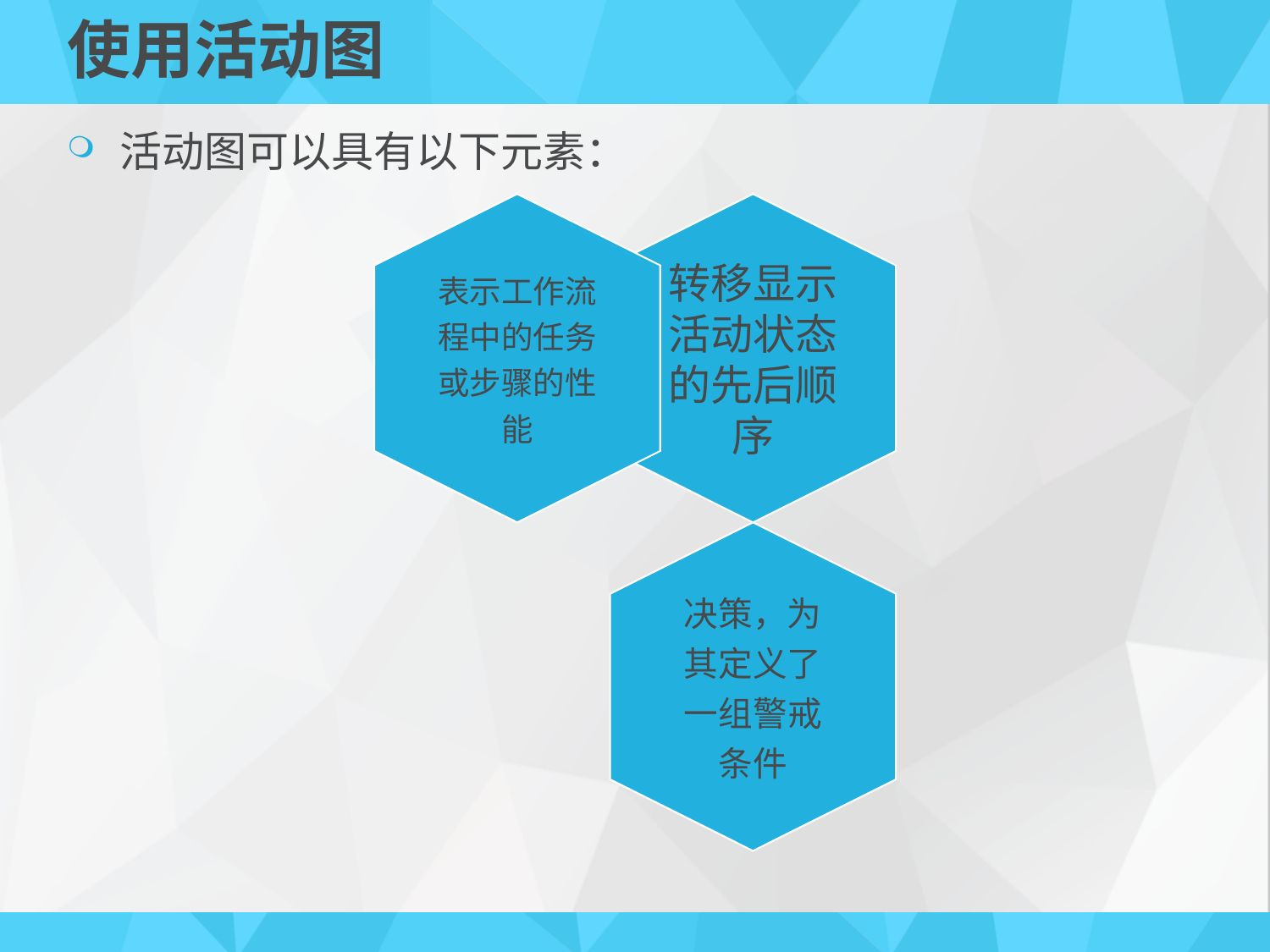

# 使用活动图
活动图可以具有以下元素：
转移显示活动状态的先后顺序
表示工作流程中的任务或步骤的性能
决策，为其定义了一组警戒条件